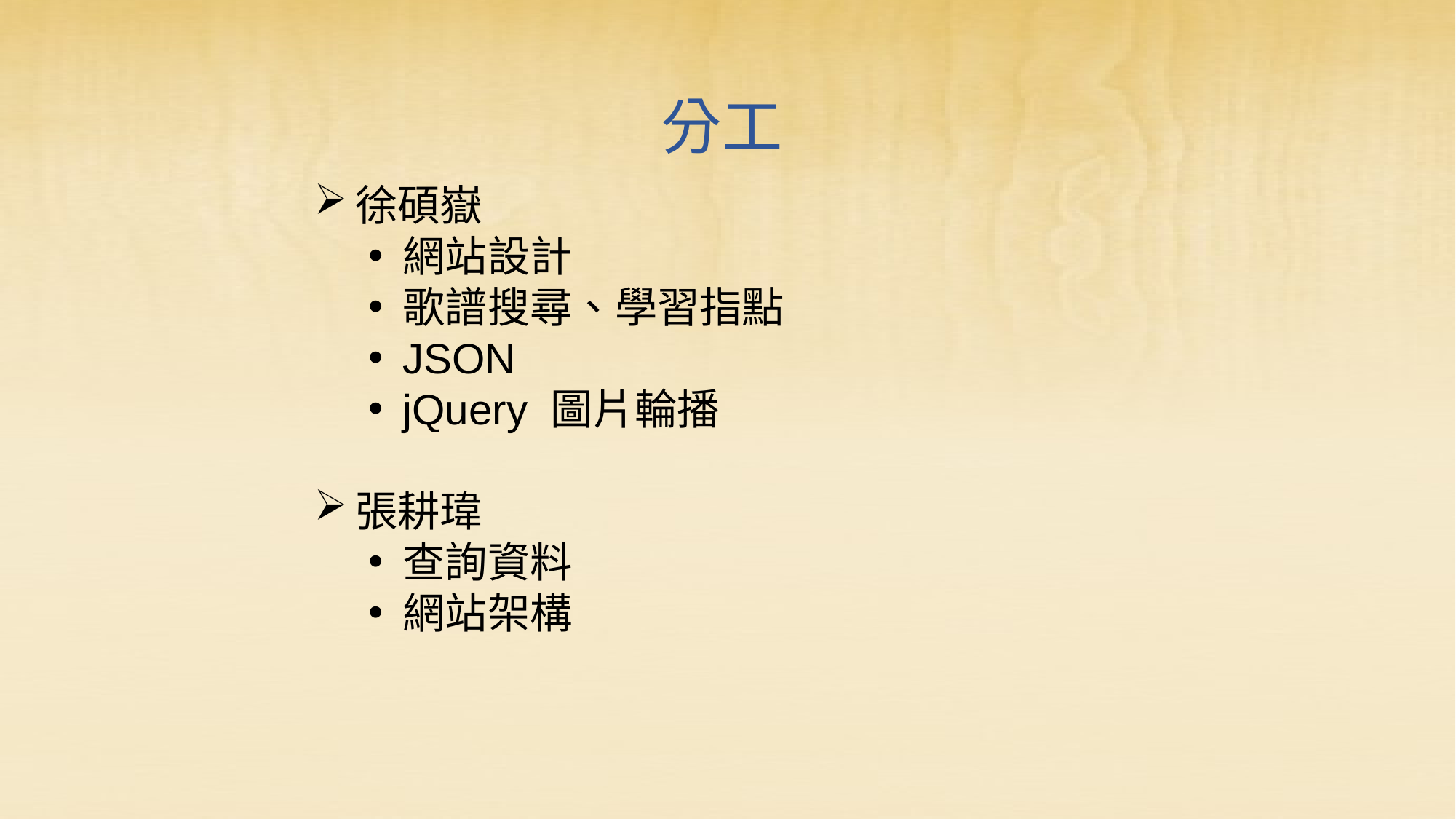

# 分工
徐碩嶽
網站設計
歌譜搜尋、學習指點
JSON
jQuery 圖片輪播

張耕瑋
查詢資料
網站架構